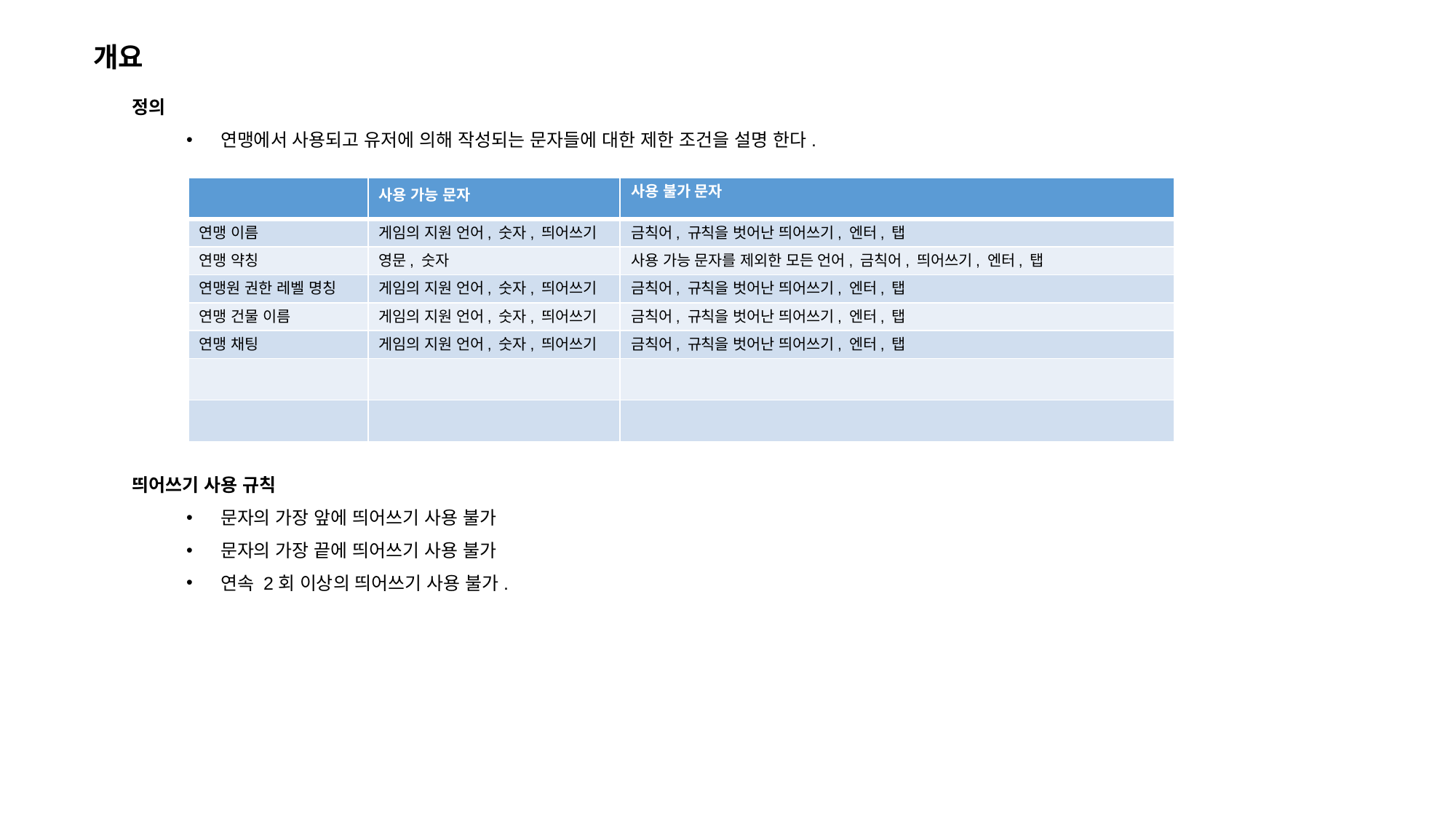

개요
정의
연맹에서 사용되고 유저에 의해 작성되는 문자들에 대한 제한 조건을 설명 한다.
|  | 사용 가능 문자 | 사용 불가 문자 |
| --- | --- | --- |
| 연맹 이름 | 게임의 지원 언어, 숫자, 띄어쓰기 | 금칙어, 규칙을 벗어난 띄어쓰기, 엔터, 탭 |
| 연맹 약칭 | 영문, 숫자 | 사용 가능 문자를 제외한 모든 언어, 금칙어, 띄어쓰기, 엔터, 탭 |
| 연맹원 권한 레벨 명칭 | 게임의 지원 언어, 숫자, 띄어쓰기 | 금칙어, 규칙을 벗어난 띄어쓰기, 엔터, 탭 |
| 연맹 건물 이름 | 게임의 지원 언어, 숫자, 띄어쓰기 | 금칙어, 규칙을 벗어난 띄어쓰기, 엔터, 탭 |
| 연맹 채팅 | 게임의 지원 언어, 숫자, 띄어쓰기 | 금칙어, 규칙을 벗어난 띄어쓰기, 엔터, 탭 |
|  |  |  |
|  |  |  |
띄어쓰기 사용 규칙
문자의 가장 앞에 띄어쓰기 사용 불가
문자의 가장 끝에 띄어쓰기 사용 불가
연속 2회 이상의 띄어쓰기 사용 불가.